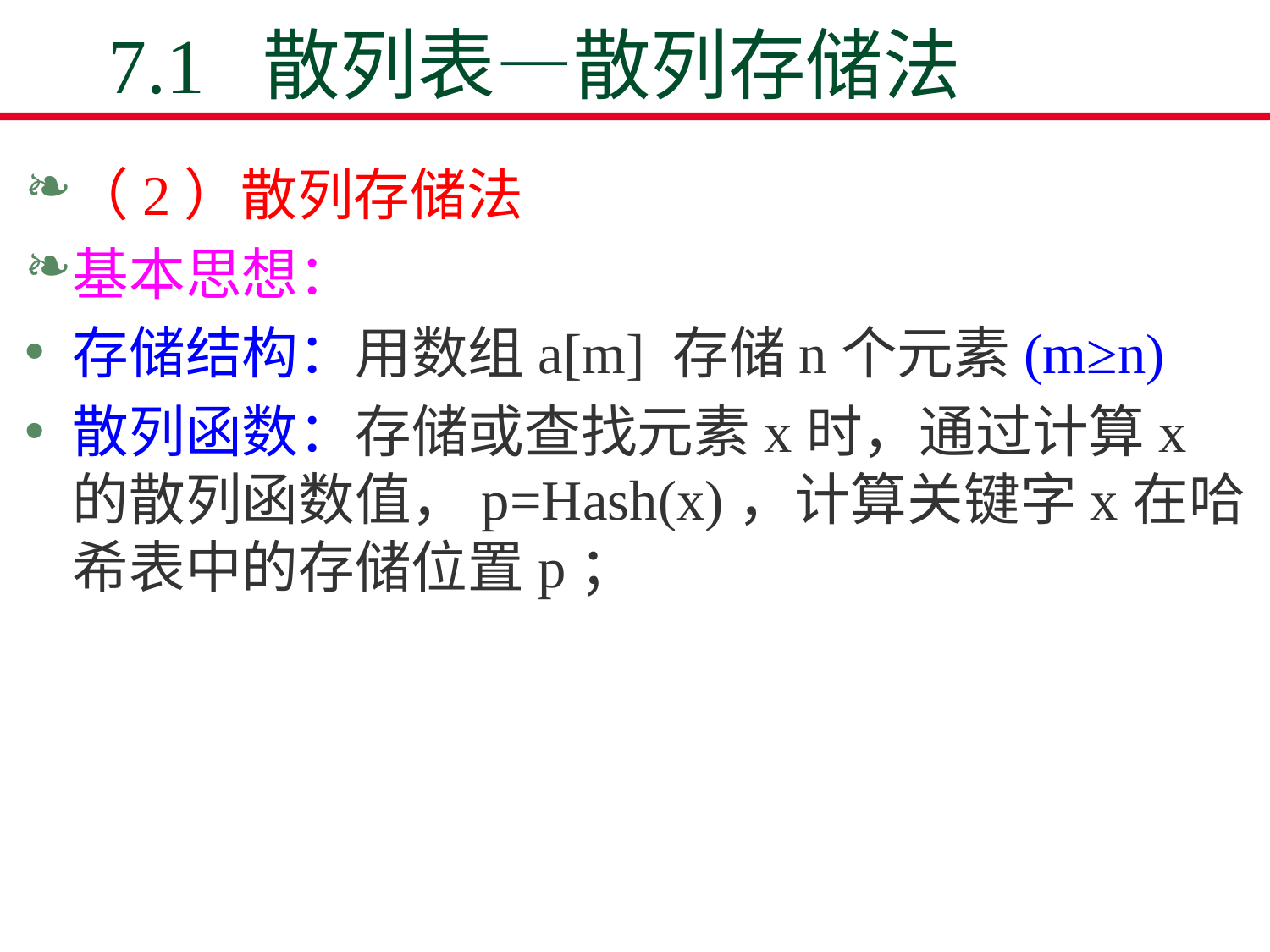

# 7.1  散列表—散列存储法
（2）散列存储法
基本思想：
存储结构：用数组a[m] 存储n个元素(m≥n)
散列函数：存储或查找元素x时，通过计算x的散列函数值，p=Hash(x)，计算关键字x在哈希表中的存储位置p；